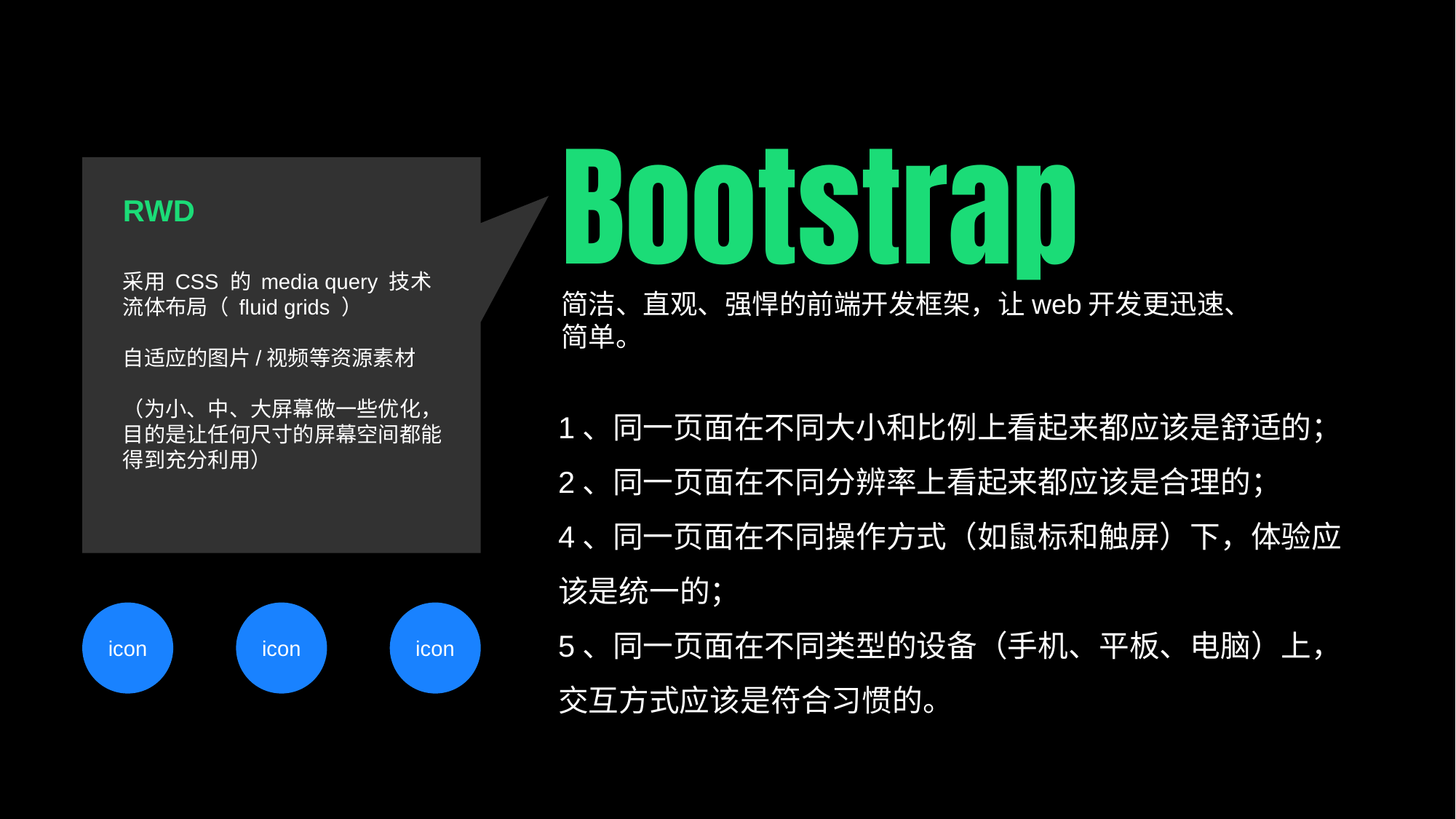

Bootstrap

RWD
采用 CSS 的 media query 技术
流体布局（ fluid grids ）
自适应的图片/视频等资源素材
（为小、中、大屏幕做一些优化，目的是让任何尺寸的屏幕空间都能得到充分利用）
简洁、直观、强悍的前端开发框架，让web开发更迅速、简单。
1、同一页面在不同大小和比例上看起来都应该是舒适的；
2、同一页面在不同分辨率上看起来都应该是合理的；
4、同一页面在不同操作方式（如鼠标和触屏）下，体验应该是统一的；
5、同一页面在不同类型的设备（手机、平板、电脑）上，交互方式应该是符合习惯的。
icon
icon
icon